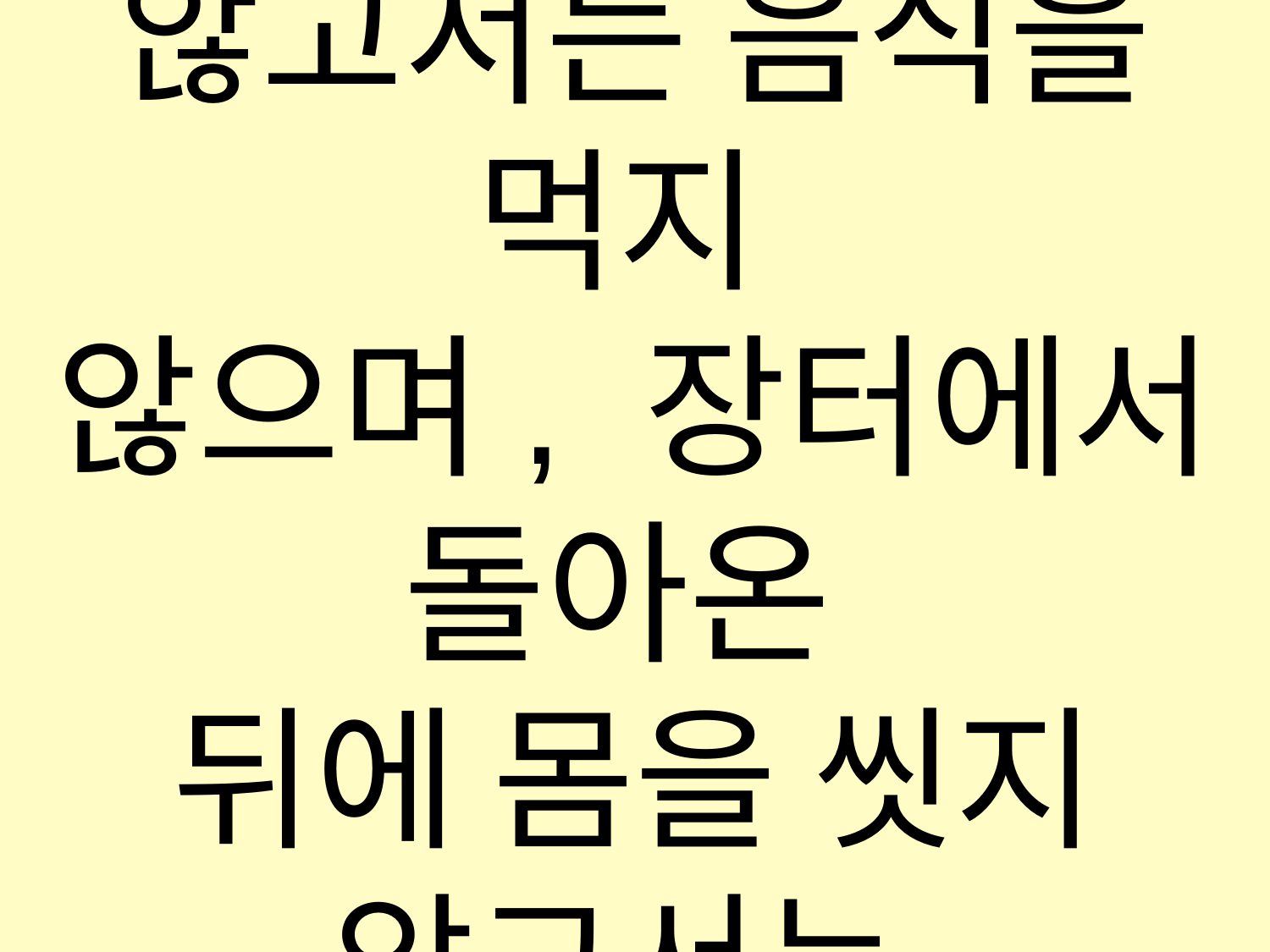

움큼의 물로 손을 씻지
않고서는 음식을 먹지
않으며, 장터에서 돌아온
뒤에 몸을 씻지 않고서는
음식을 먹지 않는다. 이